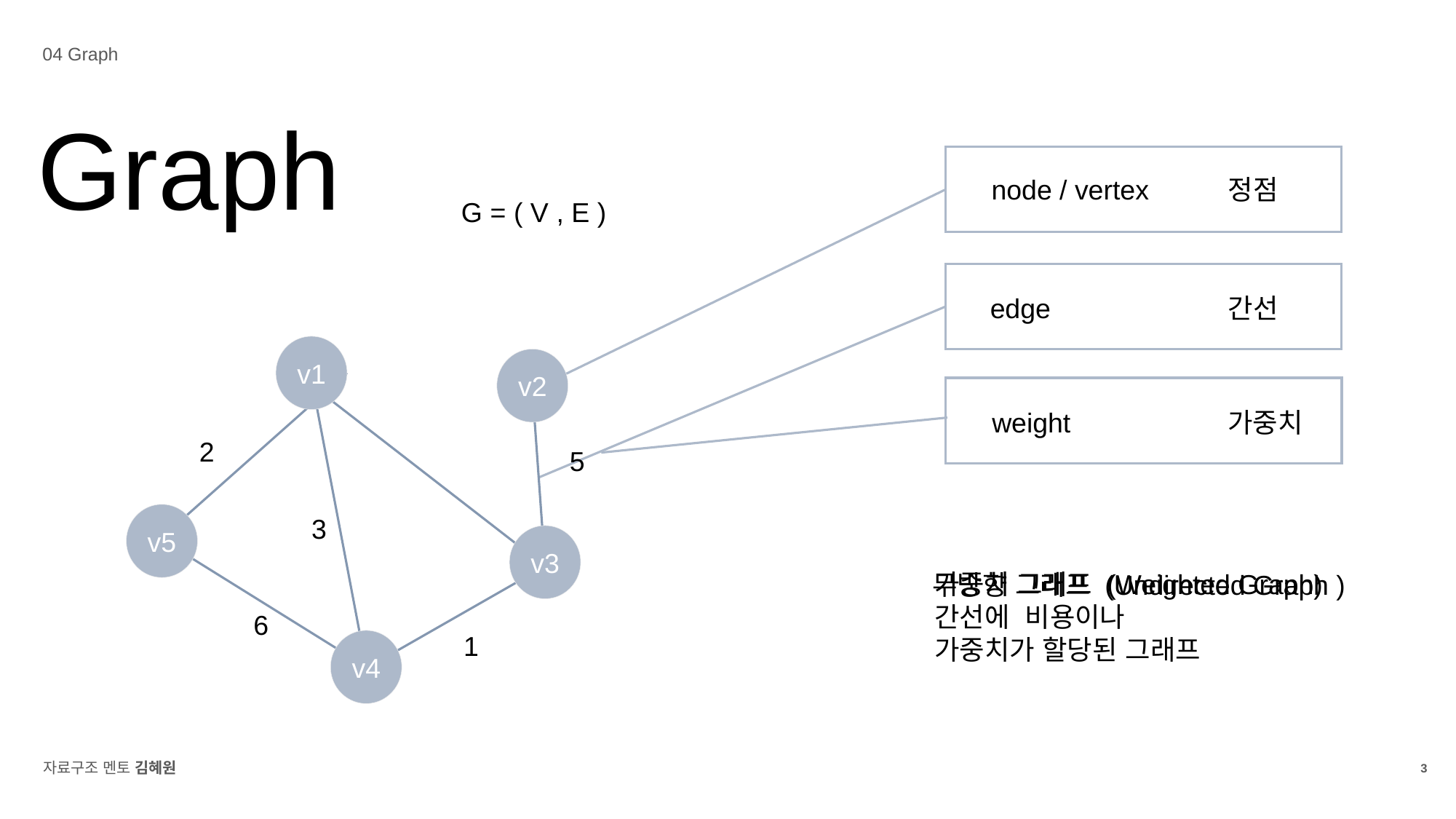

Graph

node / vertex
정점
G = ( V , E )

edge
간선
v1
v2

weight
가중치
2
5
v5
3
v3
가중치 그래프 (Weighted Graph)
간선에  비용이나
가중치가 할당된 그래프
무방향 그래프 (Undirected Graph )
6
1
v4